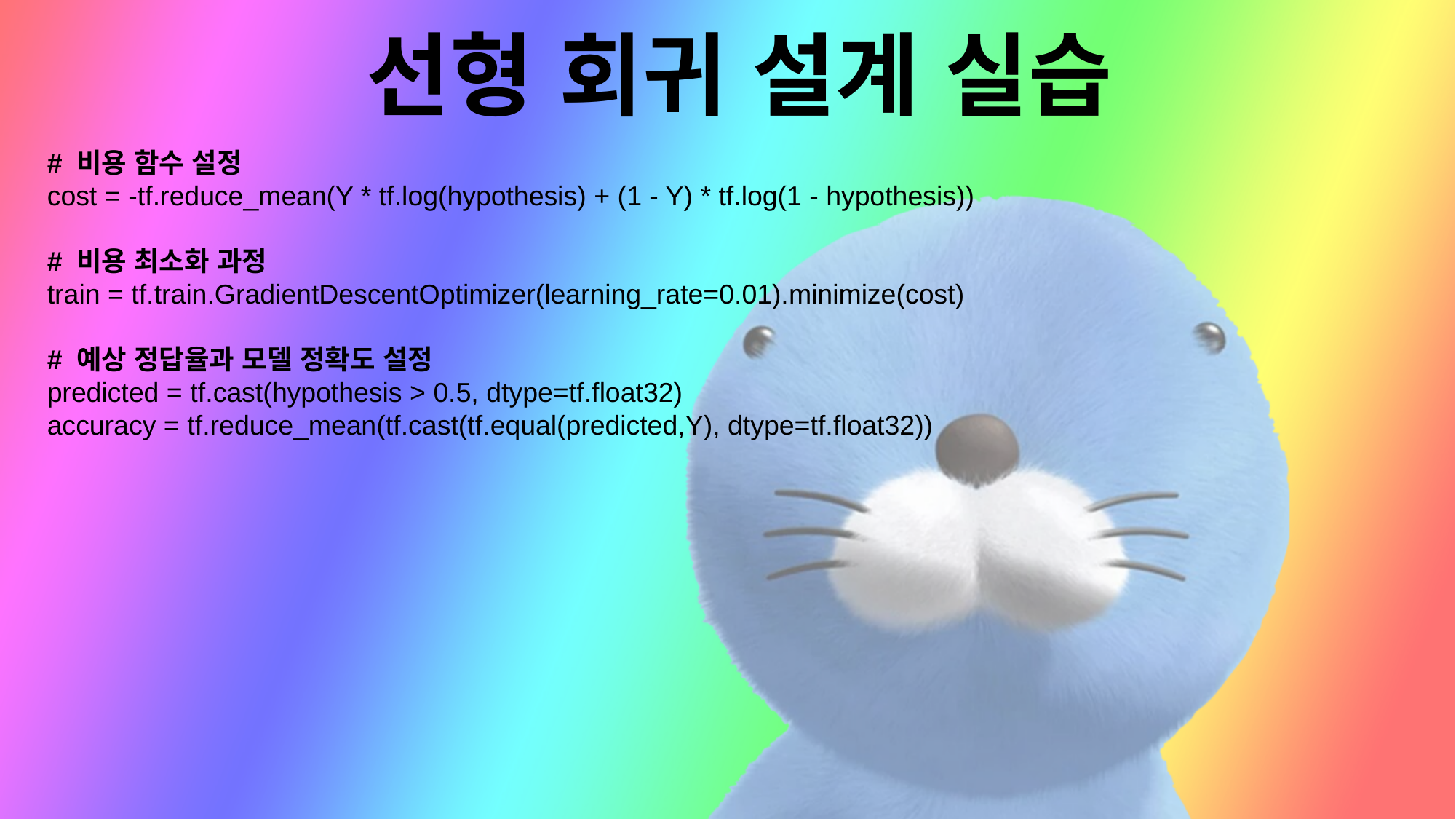

선형 회귀 설계 실습
# 비용 함수 설정
cost = -tf.reduce_mean(Y * tf.log(hypothesis) + (1 - Y) * tf.log(1 - hypothesis))

# 비용 최소화 과정
train = tf.train.GradientDescentOptimizer(learning_rate=0.01).minimize(cost)

# 예상 정답율과 모델 정확도 설정
predicted = tf.cast(hypothesis > 0.5, dtype=tf.float32)
accuracy = tf.reduce_mean(tf.cast(tf.equal(predicted,Y), dtype=tf.float32))